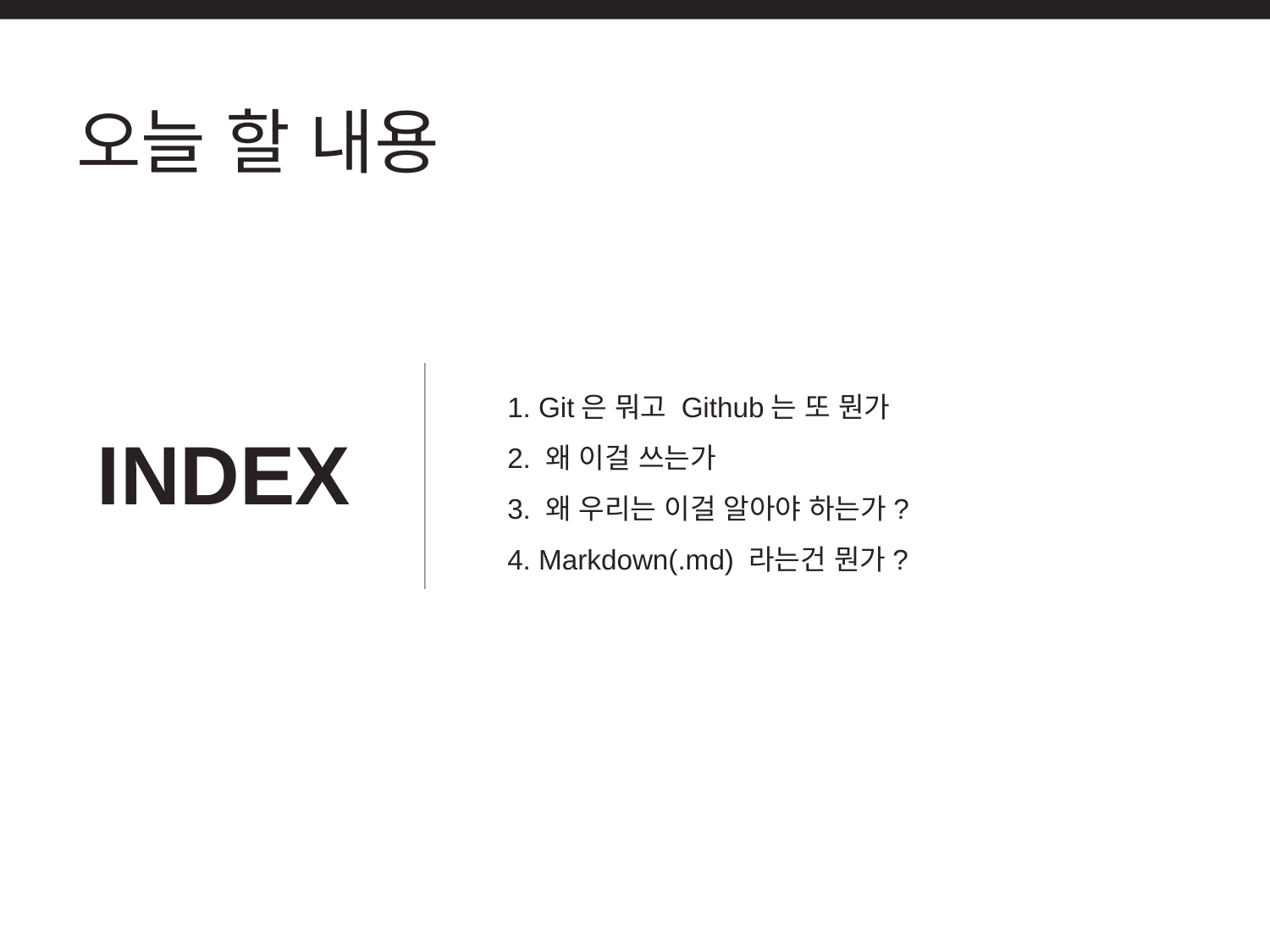

오늘 할 내용
1. Git은 뭐고 Github는 또 뭔가
2. 왜 이걸 쓰는가
3. 왜 우리는 이걸 알아야 하는가?
4. Markdown(.md) 라는건 뭔가?
INDEX